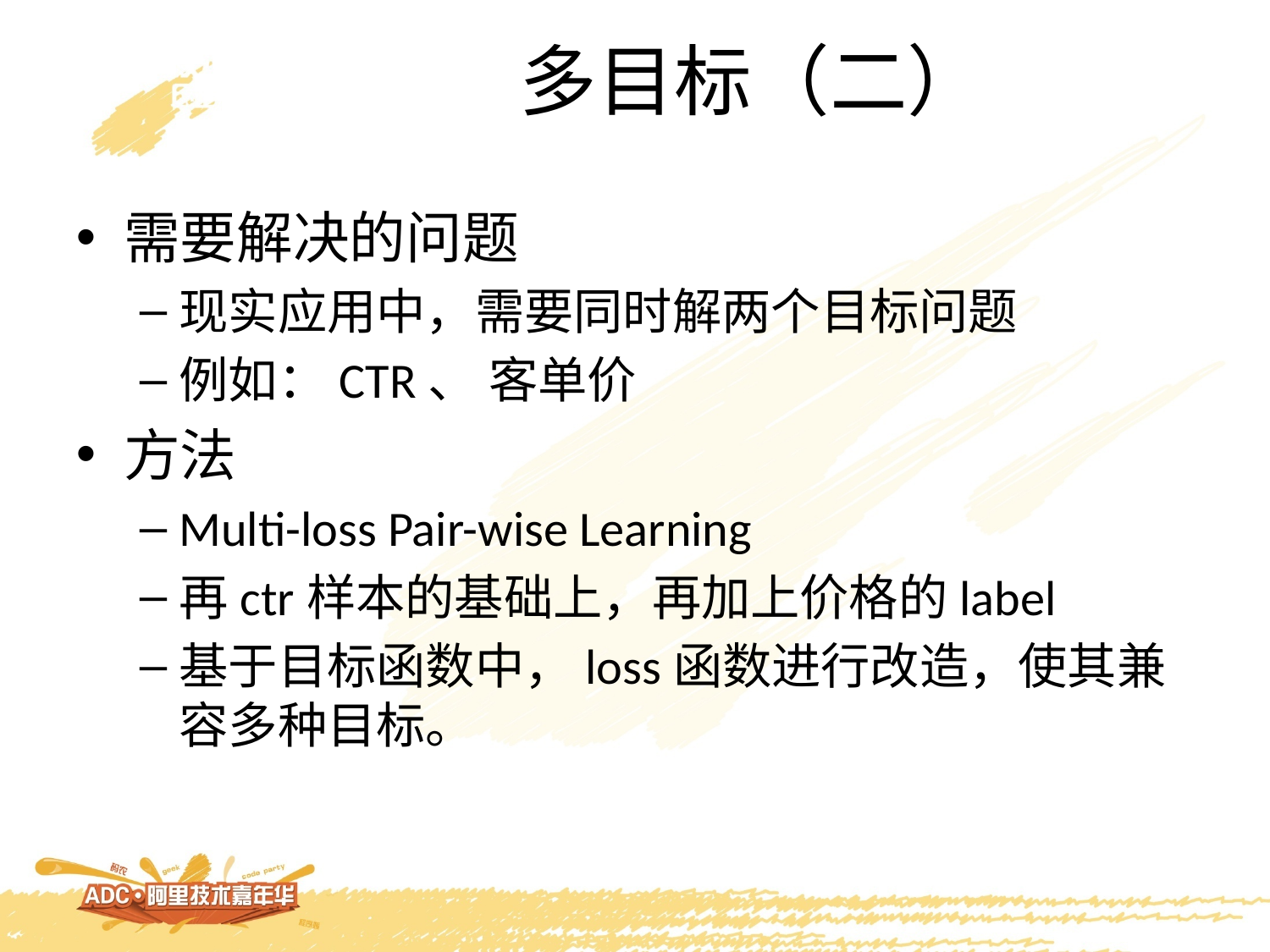

# 多目标（二）
需要解决的问题
现实应用中，需要同时解两个目标问题
例如：CTR、 客单价
方法
Multi-loss Pair-wise Learning
再ctr样本的基础上，再加上价格的label
基于目标函数中，loss函数进行改造，使其兼容多种目标。